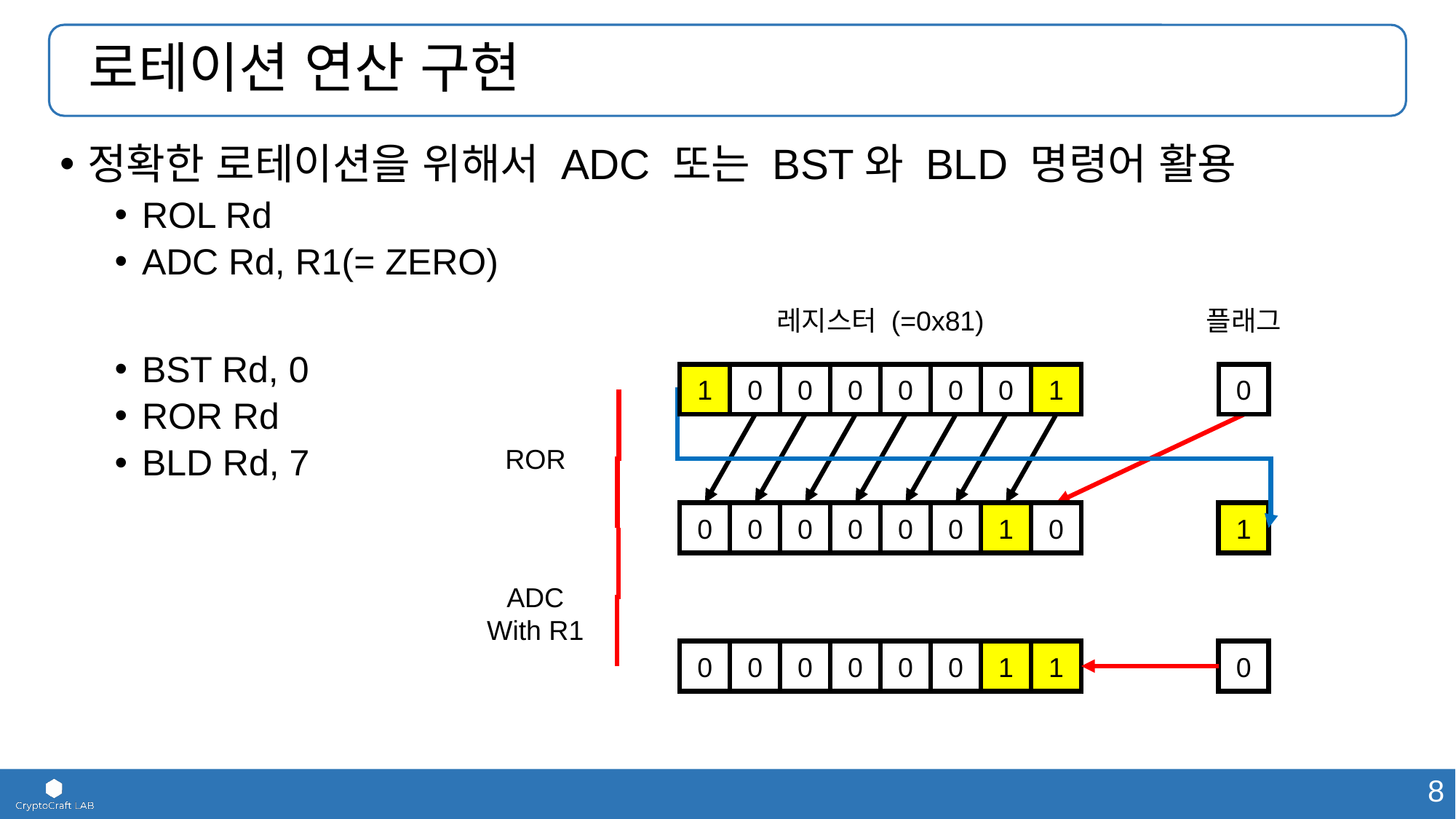

# 로테이션 연산 구현
정확한 로테이션을 위해서 ADC 또는 BST와 BLD 명령어 활용
ROL Rd
ADC Rd, R1(= ZERO)

BST Rd, 0
ROR Rd
BLD Rd, 7
레지스터 (=0x81)
플래그
0
0
1
0
0
0
0
1
0
ROR
1
0
1
0
0
0
0
0
0
ADC
With R1
0
0
1
1
0
0
0
0
0